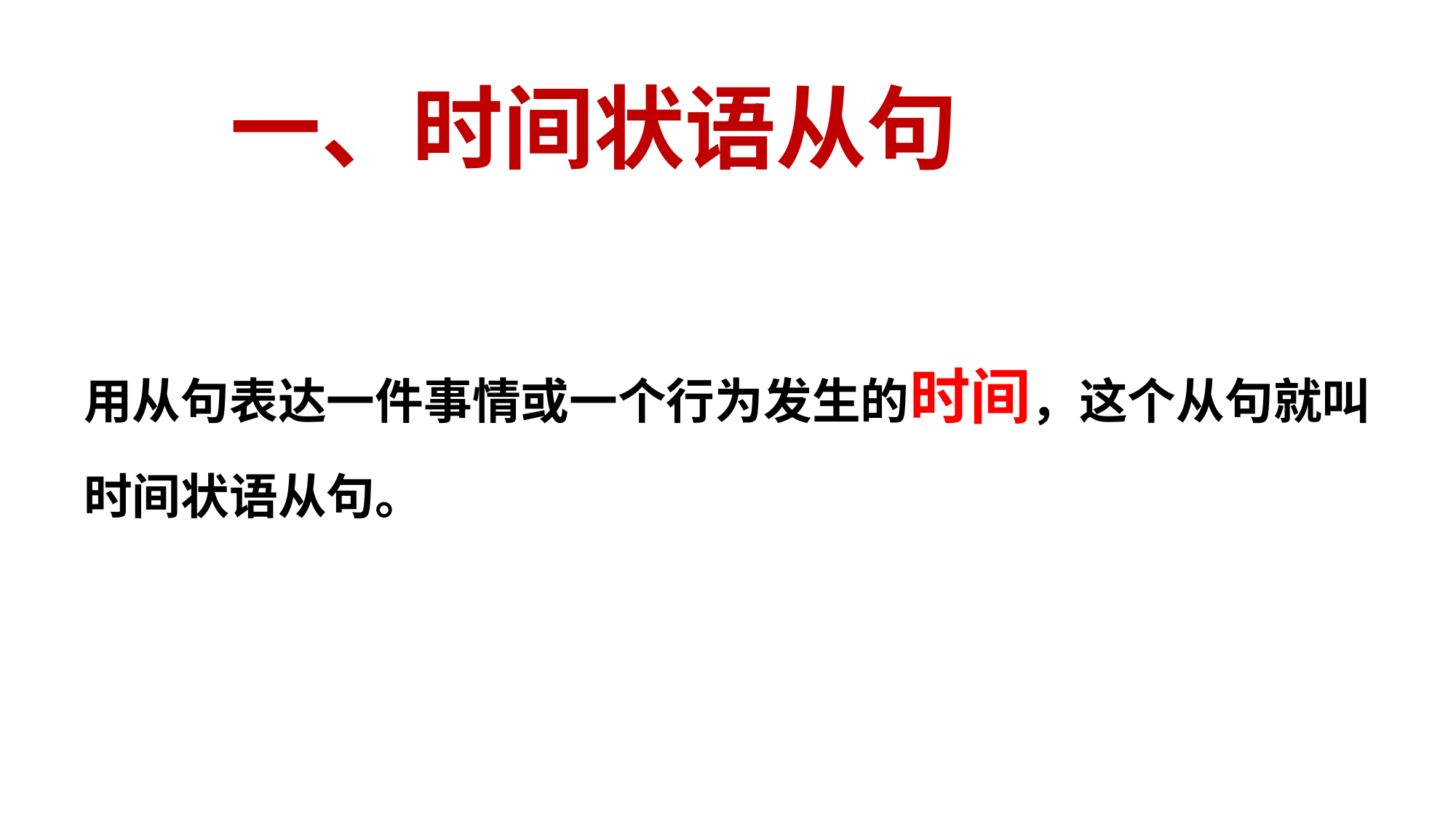

一、时间状语从句
用从句表达一件事情或一个行为发生的时间，这个从句就叫时间状语从句。